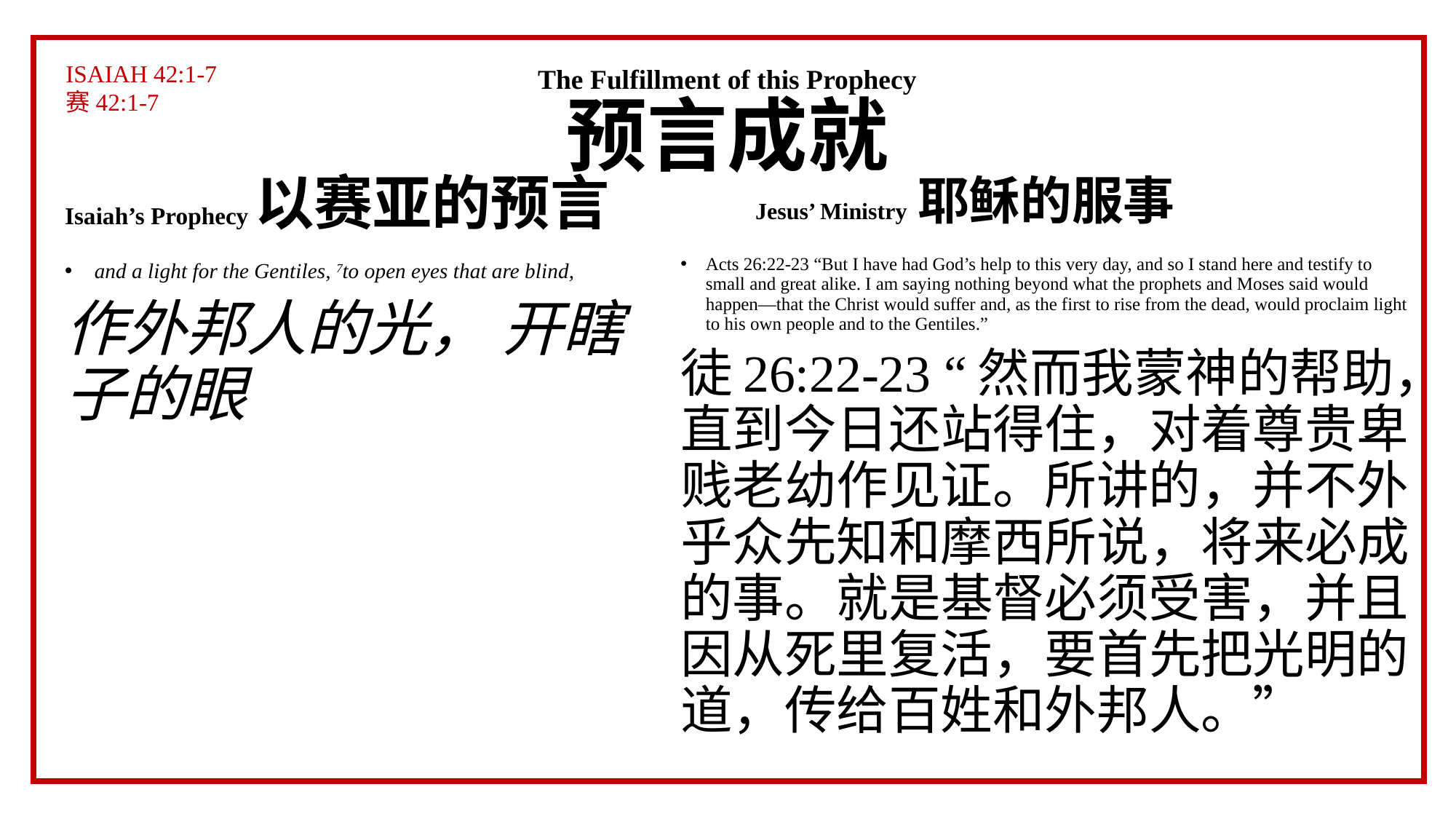

ISAIAH 42:1-7
赛42:1-7
# The Fulfillment of this Prophecy 预言成就
Isaiah’s Prophecy以赛亚的预言
Jesus’ Ministry 耶稣的服事
Acts 26:22-23 “But I have had God’s help to this very day, and so I stand here and testify to small and great alike. I am saying nothing beyond what the prophets and Moses said would happen—that the Christ would suffer and, as the first to rise from the dead, would proclaim light to his own people and to the Gentiles.”
徒26:22-23 “然而我蒙神的帮助，直到今日还站得住，对着尊贵卑贱老幼作见证。所讲的，并不外乎众先知和摩西所说，将来必成的事。就是基督必须受害，并且因从死里复活，要首先把光明的道，传给百姓和外邦人。”
and a light for the Gentiles, 7to open eyes that are blind,
作外邦人的光， 开瞎子的眼